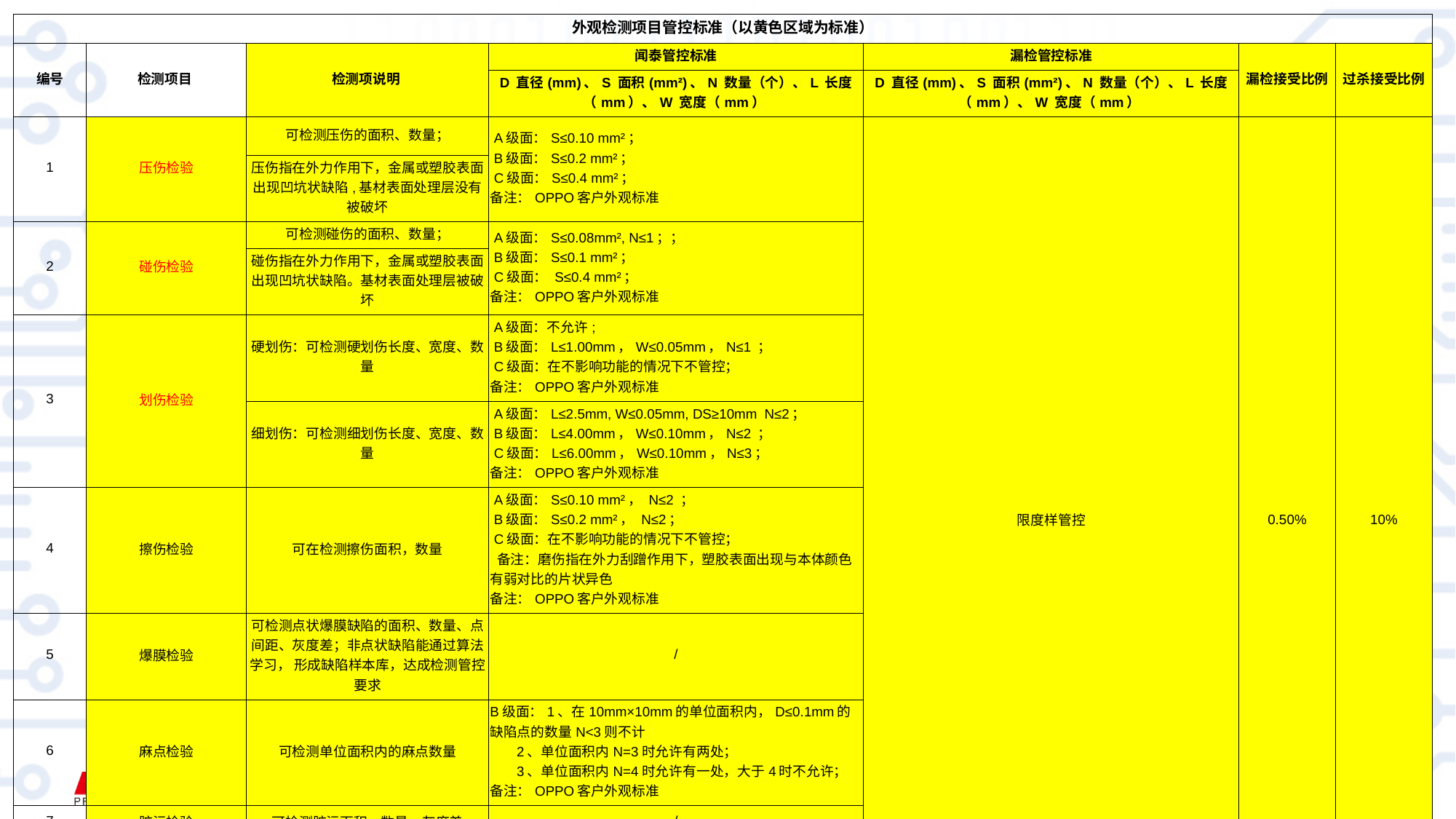

| 外观检测项目管控标准（以黄色区域为标准） |  |  |  |  |  |  |
| --- | --- | --- | --- | --- | --- | --- |
| 编号 | 检测项目 | 检测项说明 | 闻泰管控标准 | 漏检管控标准 | 漏检接受比例 | 过杀接受比例 |
|  |  |  | D 直径(mm)、S 面积(mm²)、N 数量（个）、L 长度（mm）、W 宽度（mm） | D 直径(mm)、S 面积(mm²)、N 数量（个）、L 长度（mm）、W 宽度（mm） |  |  |
| 1 | 压伤检验 | 可检测压伤的面积、数量； | A级面：S≤0.10 mm²； B级面：S≤0.2 mm²； C级面：S≤0.4 mm²； 备注：OPPO客户外观标准 | 限度样管控 | 0.50% | 10% |
|  |  | 压伤指在外力作用下，金属或塑胶表面出现凹坑状缺陷,基材表面处理层没有被破坏 |  |  |  |  |
| 2 | 碰伤检验 | 可检测碰伤的面积、数量； | A级面：S≤0.08mm², N≤1；； B级面：S≤0.1 mm²； C级面： S≤0.4 mm²； 备注：OPPO客户外观标准 |  |  |  |
|  |  | 碰伤指在外力作用下，金属或塑胶表面出现凹坑状缺陷。基材表面处理层被破坏 |  |  |  |  |
| 3 | 划伤检验 | 硬划伤：可检测硬划伤长度、宽度、数量 | A级面：不允许; B级面：L≤1.00mm，W≤0.05mm，N≤1 ； C级面：在不影响功能的情况下不管控； 备注：OPPO客户外观标准 |  |  |  |
|  |  | 细划伤：可检测细划伤长度、宽度、数量 | A级面：L≤2.5mm, W≤0.05mm, DS≥10mm N≤2； B级面：L≤4.00mm，W≤0.10mm，N≤2 ； C级面：L≤6.00mm，W≤0.10mm，N≤3； 备注：OPPO客户外观标准 |  |  |  |
| 4 | 擦伤检验 | 可在检测擦伤面积，数量 | A级面：S≤0.10 mm²， N≤2 ； B级面：S≤0.2 mm²， N≤2； C级面：在不影响功能的情况下不管控； 备注：磨伤指在外力刮蹭作用下，塑胶表面出现与本体颜色有弱对比的片状异色 备注：OPPO客户外观标准 |  |  |  |
| 5 | 爆膜检验 | 可检测点状爆膜缺陷的面积、数量、点间距、灰度差；非点状缺陷能通过算法学习， 形成缺陷样本库，达成检测管控要求 | / |  |  |  |
| 6 | 麻点检验 | 可检测单位面积内的麻点数量 | B级面：1、在10mm×10mm的单位面积内，D≤0.1mm的缺陷点的数量N<3则不计 2、单位面积内N=3时允许有两处； 3、单位面积内N=4时允许有一处，大于4时不允许； 备注：OPPO客户外观标准 |  |  |  |
| 7 | 脏污检验 | 可检测脏污面积、数量、灰度差 | / |  |  |  |
| 8 | 幻影划伤 | 可检出某一特定角度才能看到的表面轻微划伤长度和数量。 | A级面：反光才可见， L≤4mm， 且W≤0.08mm, N≤1； B级面：L≤5.00mm， N≤4； C级面：不做管控; 备注：OPPO客户外观标准 |  |  |  |